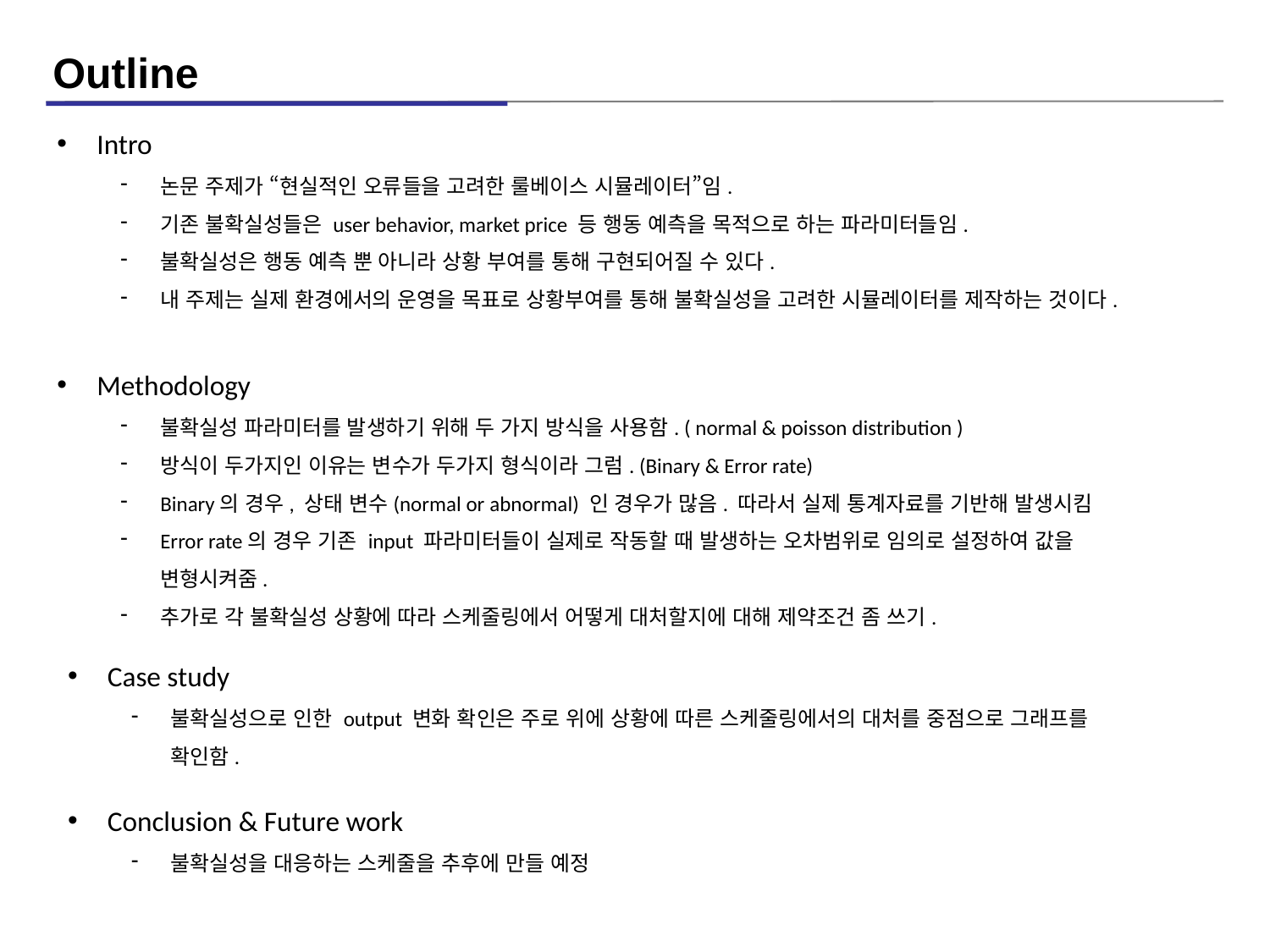

# Outline
Intro
논문 주제가 “현실적인 오류들을 고려한 룰베이스 시뮬레이터”임.
기존 불확실성들은 user behavior, market price 등 행동 예측을 목적으로 하는 파라미터들임.
불확실성은 행동 예측 뿐 아니라 상황 부여를 통해 구현되어질 수 있다.
내 주제는 실제 환경에서의 운영을 목표로 상황부여를 통해 불확실성을 고려한 시뮬레이터를 제작하는 것이다.
Methodology
불확실성 파라미터를 발생하기 위해 두 가지 방식을 사용함. ( normal & poisson distribution )
방식이 두가지인 이유는 변수가 두가지 형식이라 그럼. (Binary & Error rate)
Binary의 경우, 상태 변수(normal or abnormal) 인 경우가 많음. 따라서 실제 통계자료를 기반해 발생시킴
Error rate의 경우 기존 input 파라미터들이 실제로 작동할 때 발생하는 오차범위로 임의로 설정하여 값을 변형시켜줌.
추가로 각 불확실성 상황에 따라 스케줄링에서 어떻게 대처할지에 대해 제약조건 좀 쓰기.
Case study
불확실성으로 인한 output 변화 확인은 주로 위에 상황에 따른 스케줄링에서의 대처를 중점으로 그래프를 확인함.
Conclusion & Future work
불확실성을 대응하는 스케줄을 추후에 만들 예정